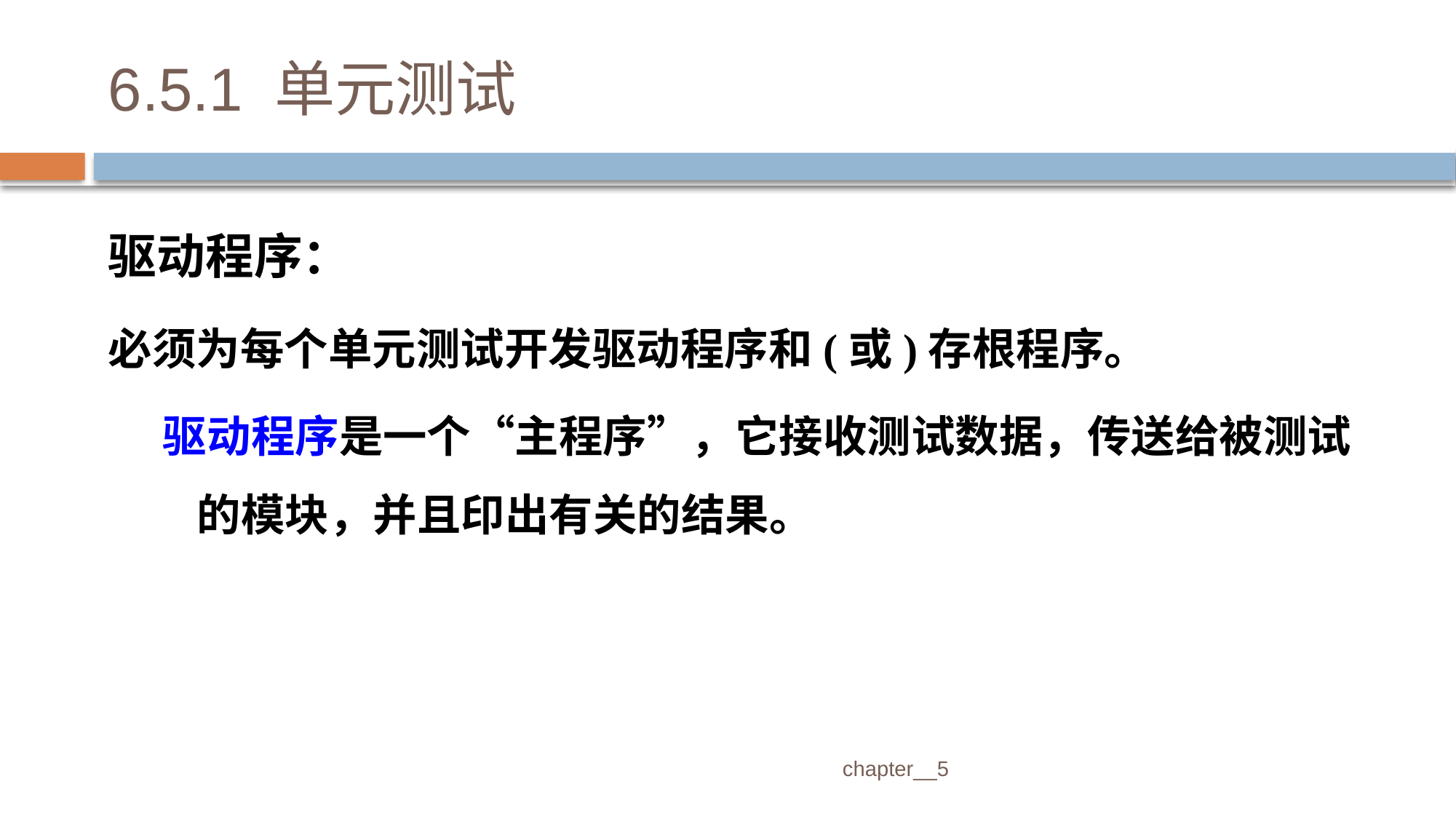

# 6.5.1 单元测试
65
驱动程序：
必须为每个单元测试开发驱动程序和(或)存根程序。
驱动程序是一个“主程序”，它接收测试数据，传送给被测试的模块，并且印出有关的结果。

 chapter__5